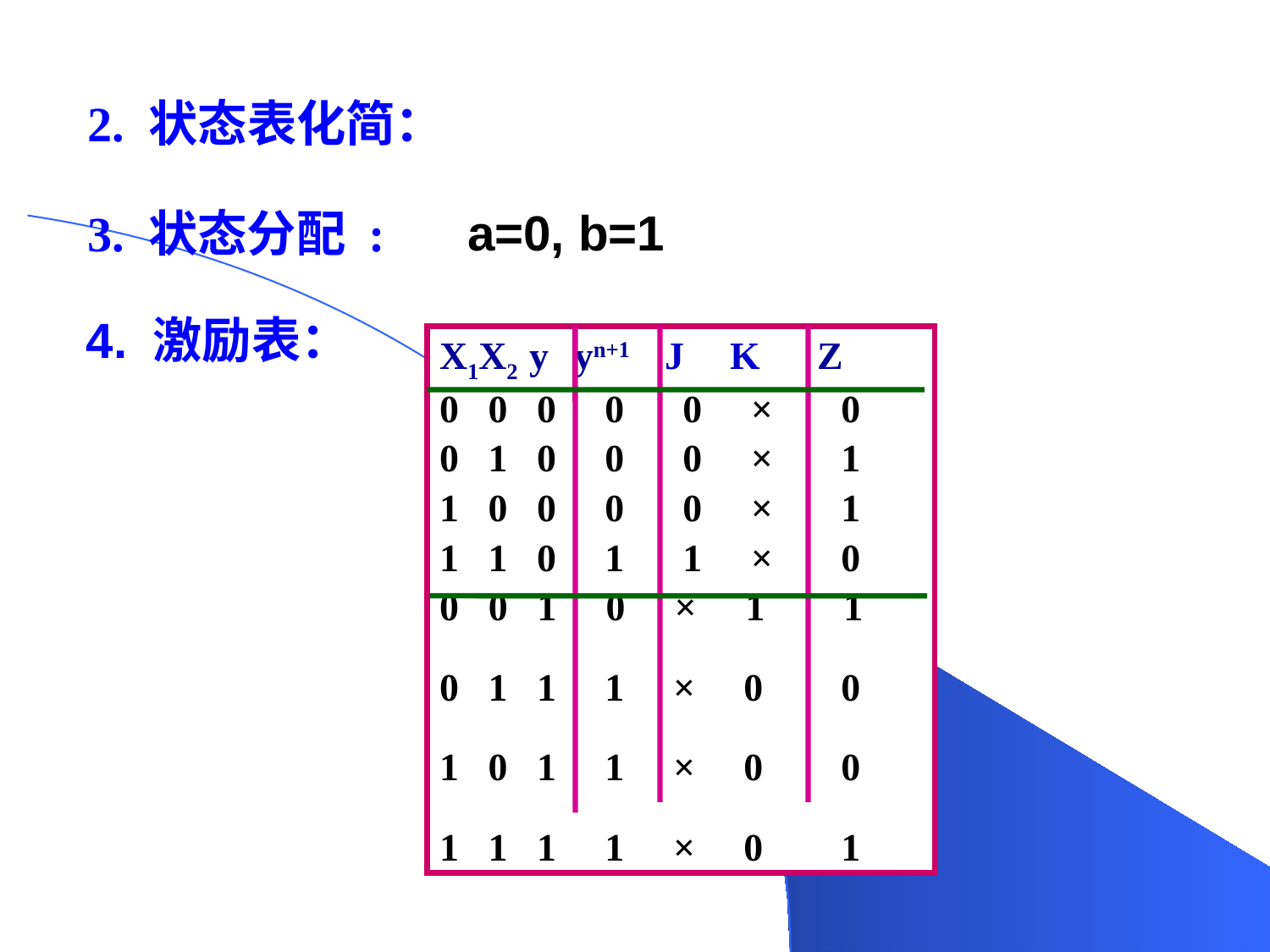

2. 状态表化简：
a=0, b=1
3. 状态分配 :
4. 激励表：
X1X2  y   yn+1    J        K          Z
0   0   0     0      0     ×       0
0   1   0     0      0     ×       1
1   0   0     0      0     ×       1
1   1   0     1      1     ×       0
0   0   1     0     ×     1        1
0   1   1     1     ×     0        0
1   0   1     1     ×     0        0
1   1   1     1     ×     0        1